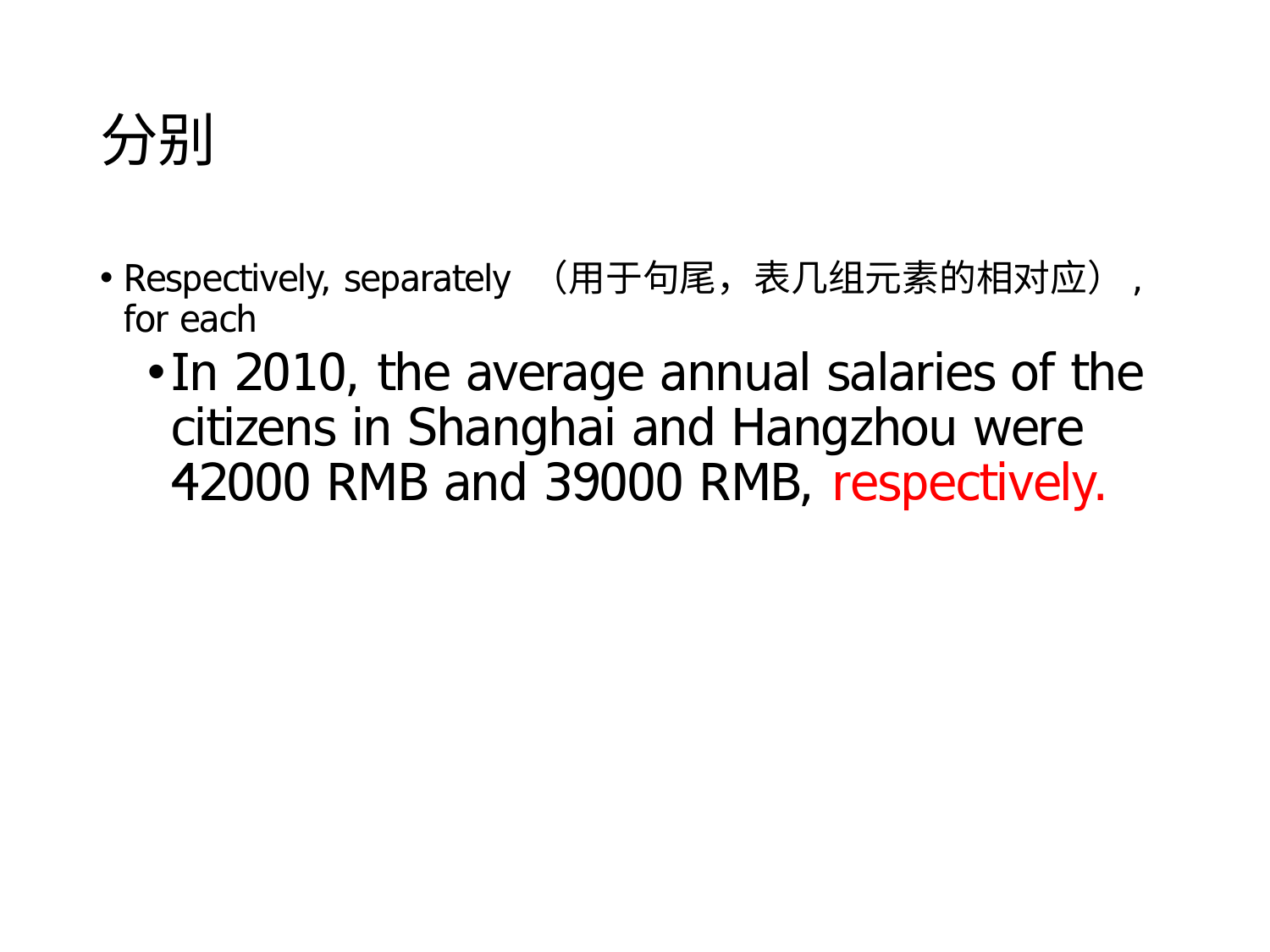

# 分别
Respectively, separately （用于句尾，表几组元素的相对应）, for each
In 2010, the average annual salaries of the citizens in Shanghai and Hangzhou were 42000 RMB and 39000 RMB, respectively.